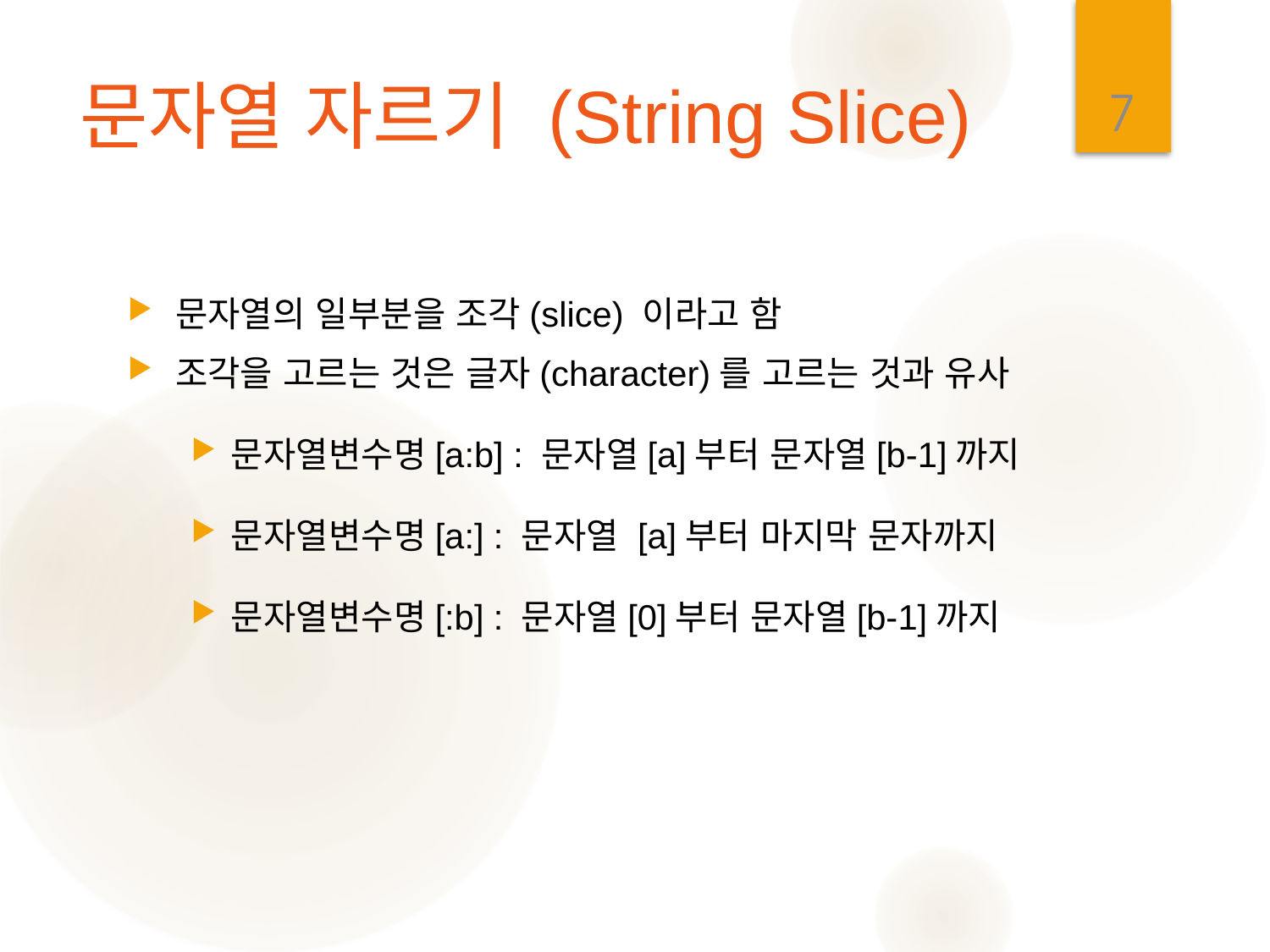

7
# 문자열 자르기 (String Slice)
문자열의 일부분을 조각(slice) 이라고 함
조각을 고르는 것은 글자(character)를 고르는 것과 유사
문자열변수명[a:b] : 문자열[a]부터 문자열[b-1]까지
문자열변수명[a:] : 문자열 [a]부터 마지막 문자까지
문자열변수명[:b] : 문자열[0]부터 문자열[b-1]까지